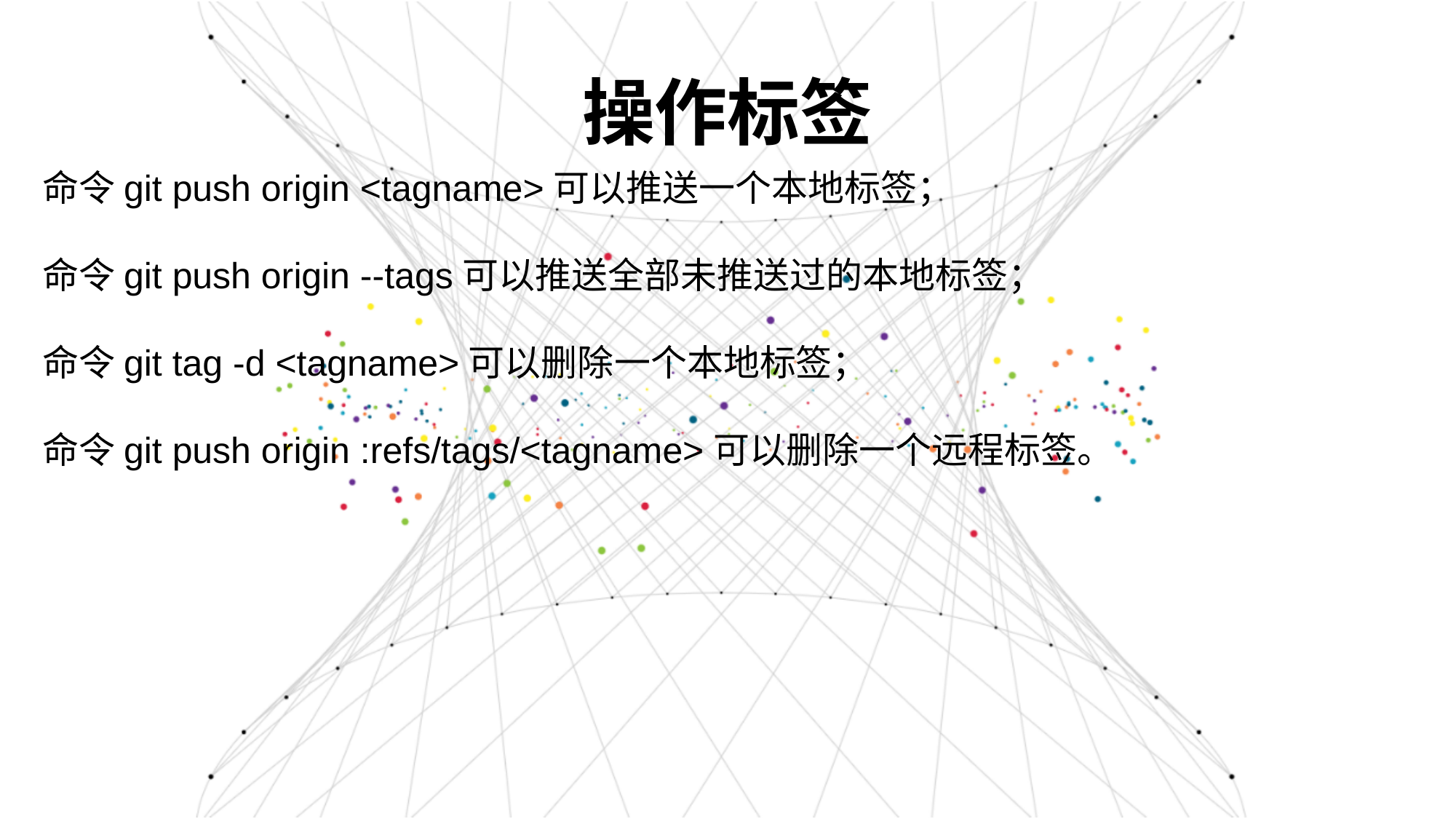

# 操作标签
命令git push origin <tagname>可以推送一个本地标签；

命令git push origin --tags可以推送全部未推送过的本地标签；

命令git tag -d <tagname>可以删除一个本地标签；

命令git push origin :refs/tags/<tagname>可以删除一个远程标签。